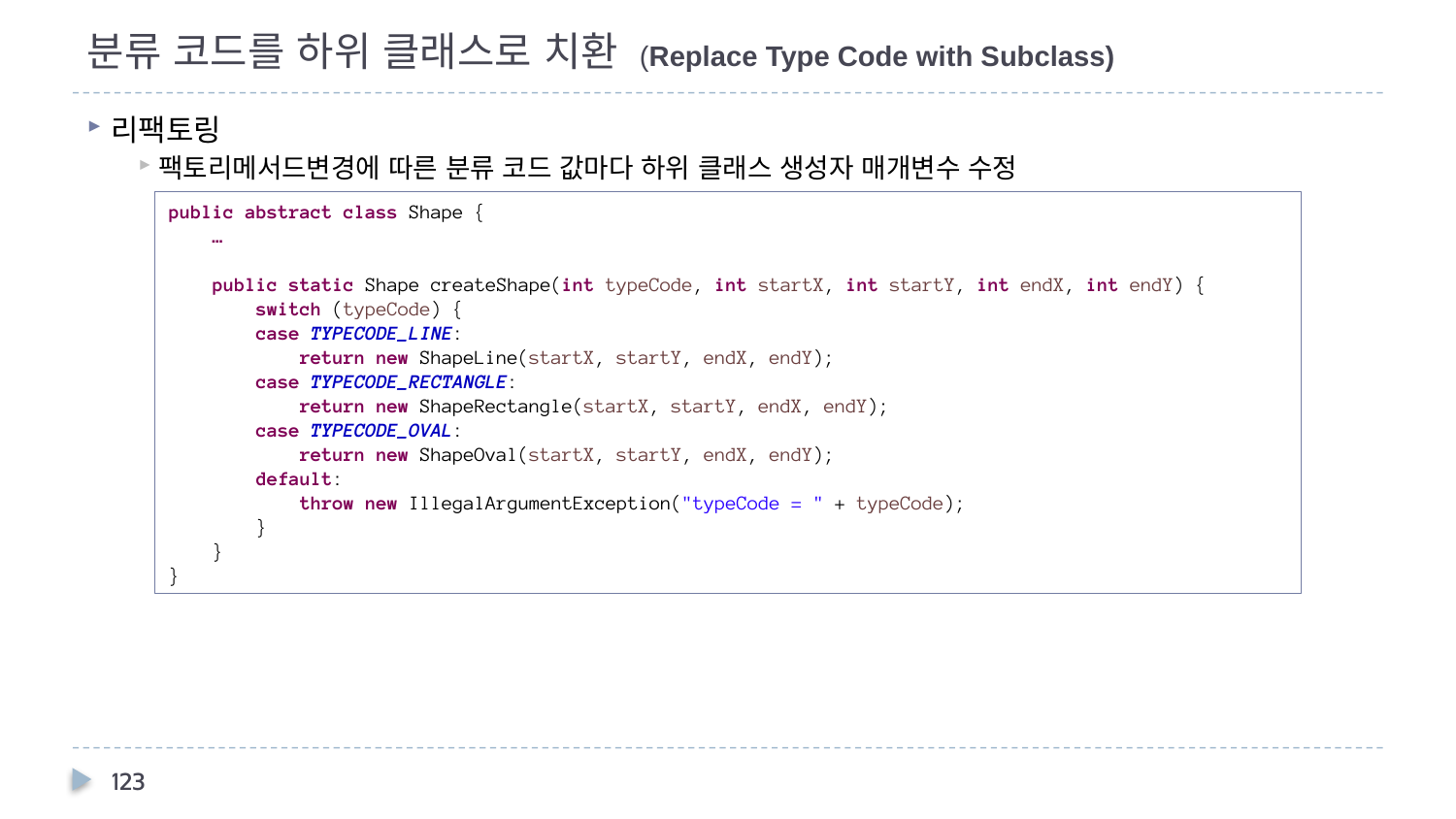

# 분류 코드를 하위 클래스로 치환 (Replace Type Code with Subclass)
리팩토링
팩토리메서드변경에 따른 분류 코드 값마다 하위 클래스 생성자 매개변수 수정
public abstract class Shape {
    …

    public static Shape createShape(int typeCode, int startX, int startY, int endX, int endY) {
        switch (typeCode) {
        case TYPECODE_LINE:
            return new ShapeLine(startX, startY, endX, endY);
        case TYPECODE_RECTANGLE:
            return new ShapeRectangle(startX, startY, endX, endY);
        case TYPECODE_OVAL:
            return new ShapeOval(startX, startY, endX, endY);
        default:
            throw new IllegalArgumentException("typeCode = " + typeCode);
        }
    }
}
123